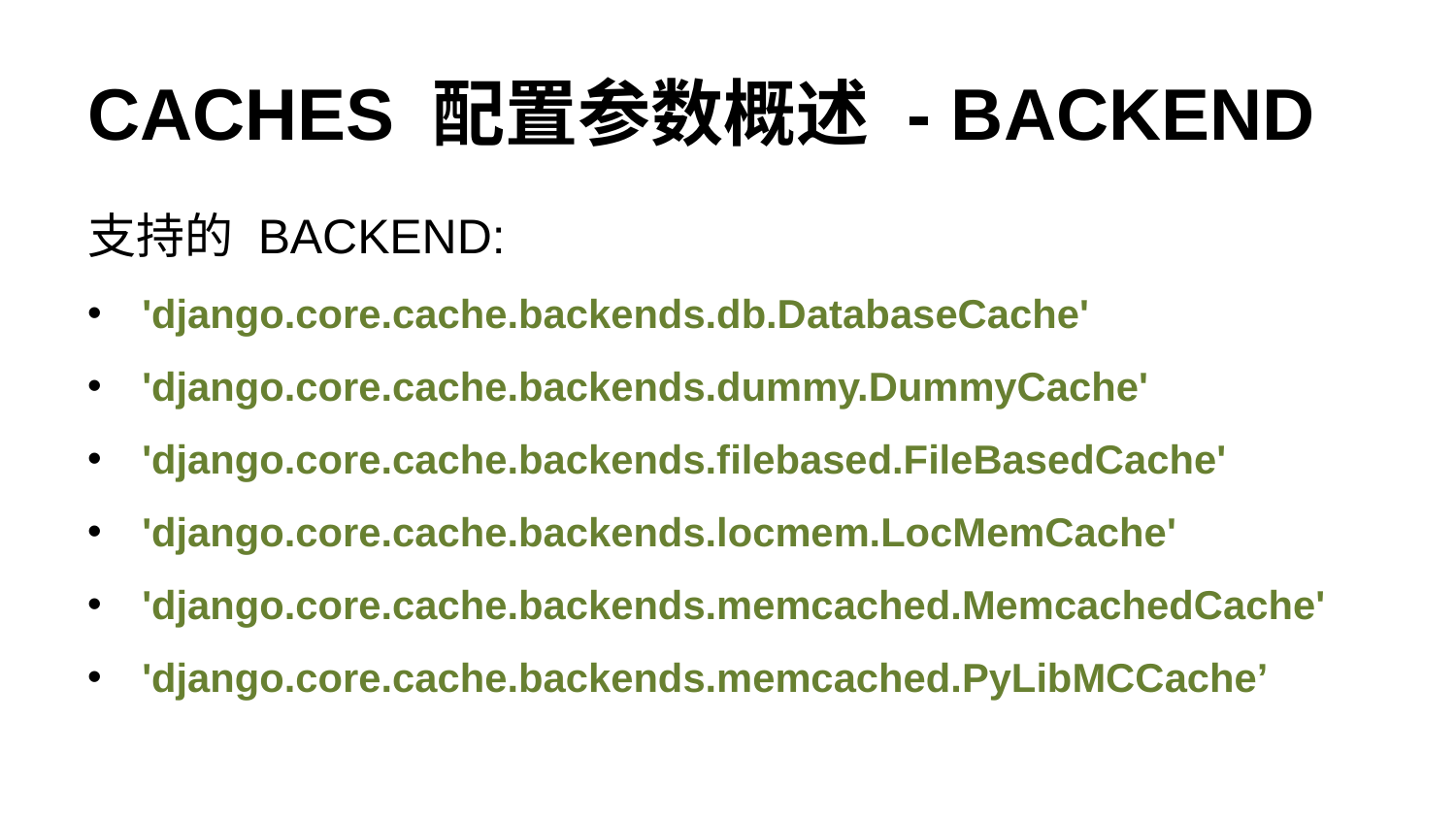

# CACHES 配置参数概述 - BACKEND
支持的 BACKEND:
'django.core.cache.backends.db.DatabaseCache'
'django.core.cache.backends.dummy.DummyCache'
'django.core.cache.backends.filebased.FileBasedCache'
'django.core.cache.backends.locmem.LocMemCache'
'django.core.cache.backends.memcached.MemcachedCache'
'django.core.cache.backends.memcached.PyLibMCCache’